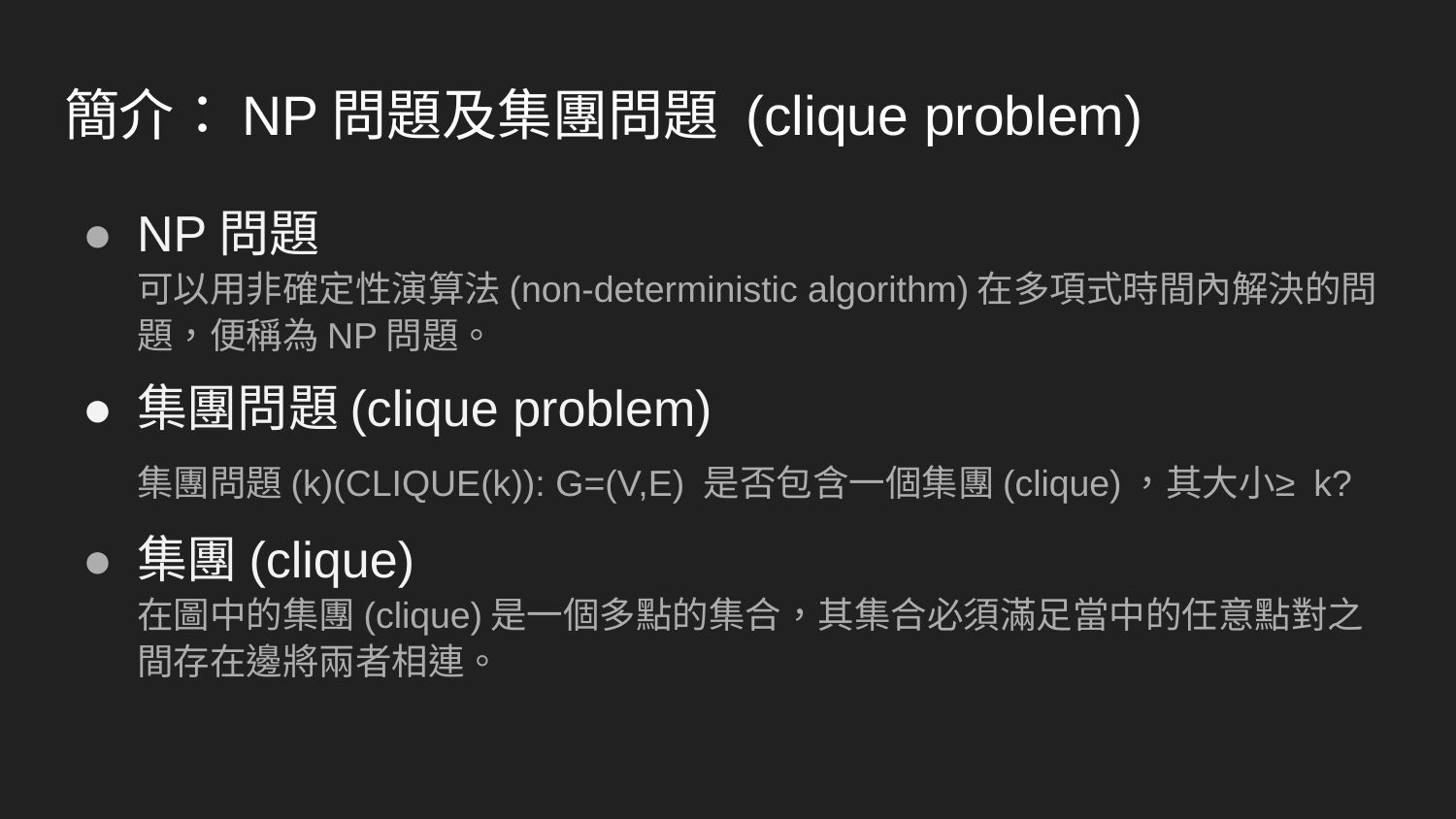

# 簡介：NP問題及集團問題 (clique problem)
NP問題
可以用非確定性演算法(non-deterministic algorithm)在多項式時間內解決的問題，便稱為NP問題。
集團問題(clique problem)
集團問題(k)(CLIQUE(k)): G=(V,E) 是否包含一個集團(clique)，其大小≥ k?
集團(clique)
在圖中的集團(clique)是一個多點的集合，其集合必須滿足當中的任意點對之間存在邊將兩者相連。